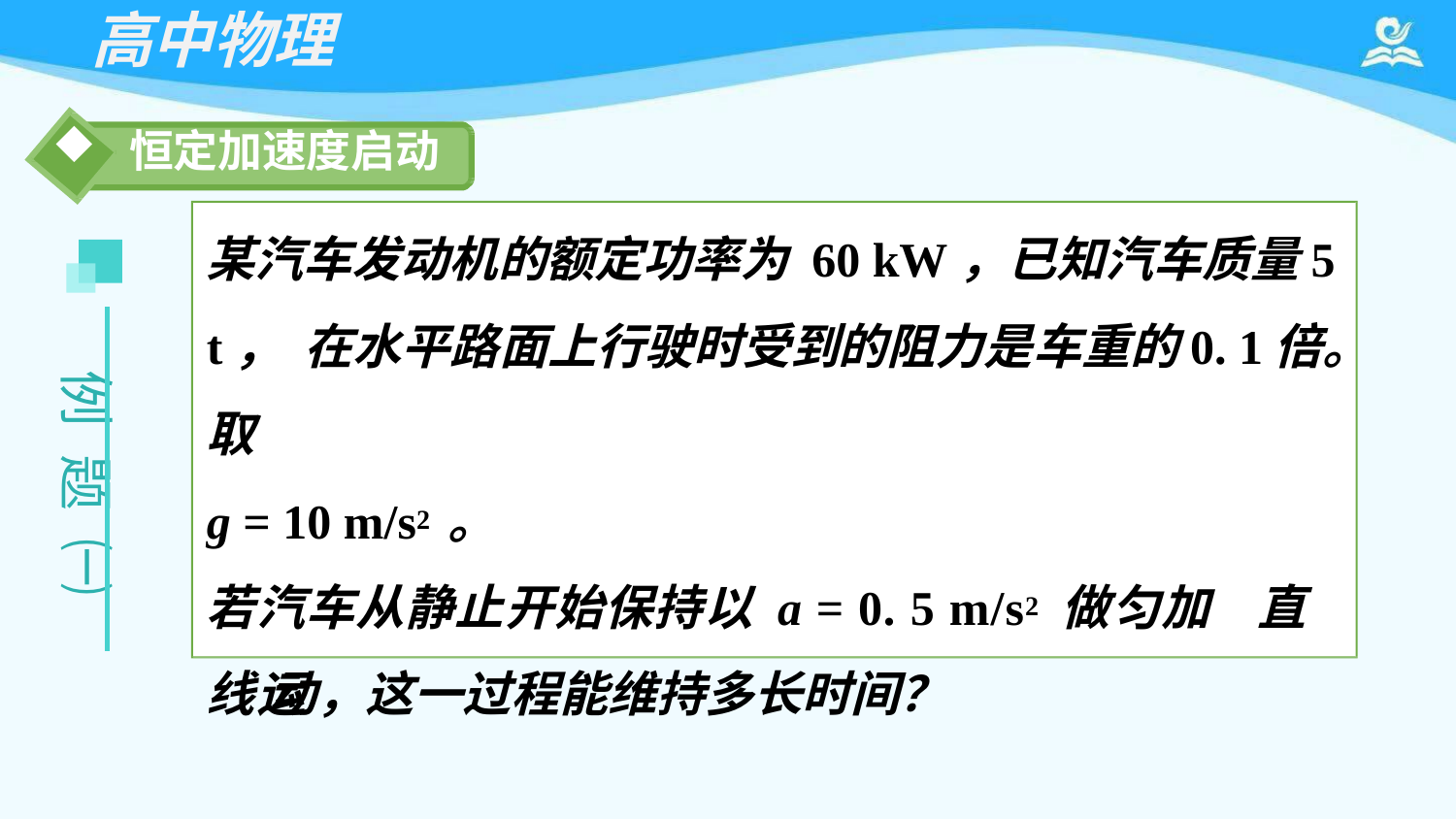

# 高中物理

恒定加速度启动
某汽车发动机的额定功率为 60 kW，已知汽车质量5 t，  在水平路面上行驶时受到的阻力是车重的0. 1倍。取
g = 10 m/s2 。
若汽车从静止开始保持以 a = 0. 5 m/s2 做匀加直线运 动，这一过程能维持多长时间？

例
题
㈠